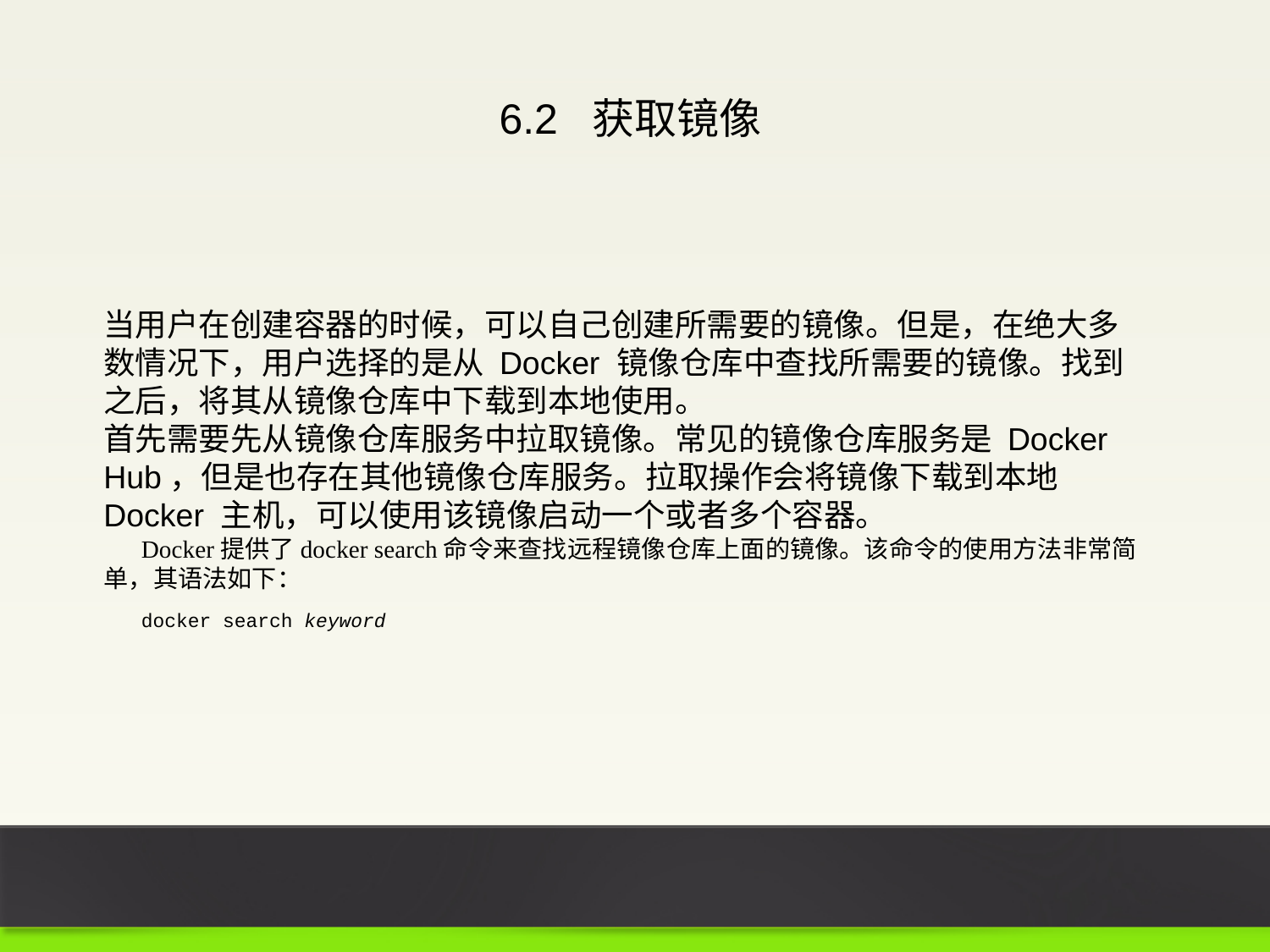

6.2  获取镜像
当用户在创建容器的时候，可以自己创建所需要的镜像。但是，在绝大多数情况下，用户选择的是从 Docker 镜像仓库中查找所需要的镜像。找到之后，将其从镜像仓库中下载到本地使用。
首先需要先从镜像仓库服务中拉取镜像。常见的镜像仓库服务是 Docker Hub，但是也存在其他镜像仓库服务。拉取操作会将镜像下载到本地 Docker 主机，可以使用该镜像启动一个或者多个容器。
Docker提供了docker search命令来查找远程镜像仓库上面的镜像。该命令的使用方法非常简单，其语法如下：
docker search keyword